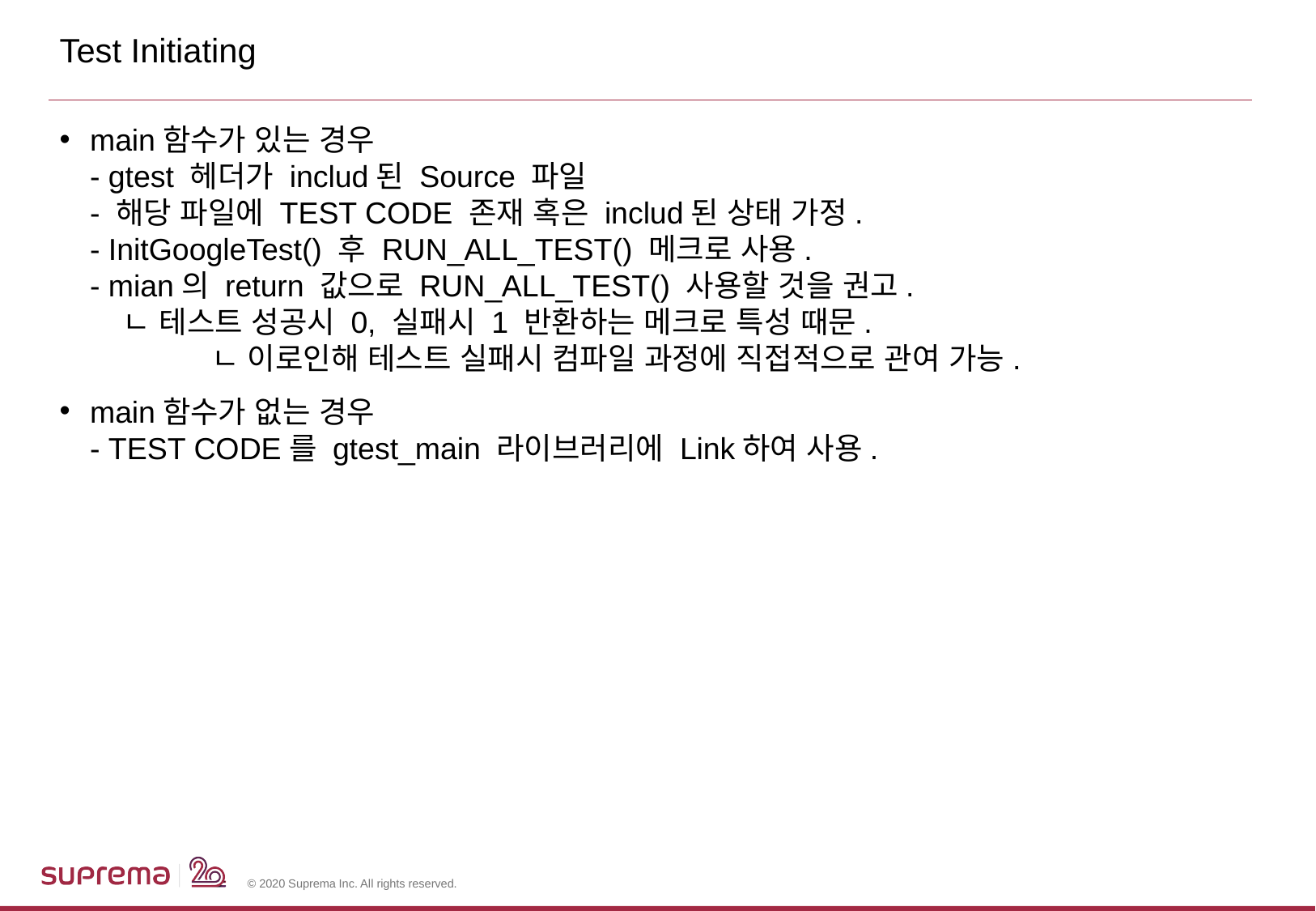

# Test Initiating
main함수가 있는 경우
- gtest 헤더가 includ된 Source 파일
- 해당 파일에 TEST CODE 존재 혹은 includ된 상태 가정.
- InitGoogleTest() 후 RUN_ALL_TEST() 메크로 사용.
- mian의 return 값으로 RUN_ALL_TEST() 사용할 것을 권고.
   ㄴ 테스트 성공시 0, 실패시 1 반환하는 메크로 특성 때문.
  	ㄴ 이로인해 테스트 실패시 컴파일 과정에 직접적으로 관여 가능.
main함수가 없는 경우
- TEST CODE를 gtest_main 라이브러리에 Link하여 사용.